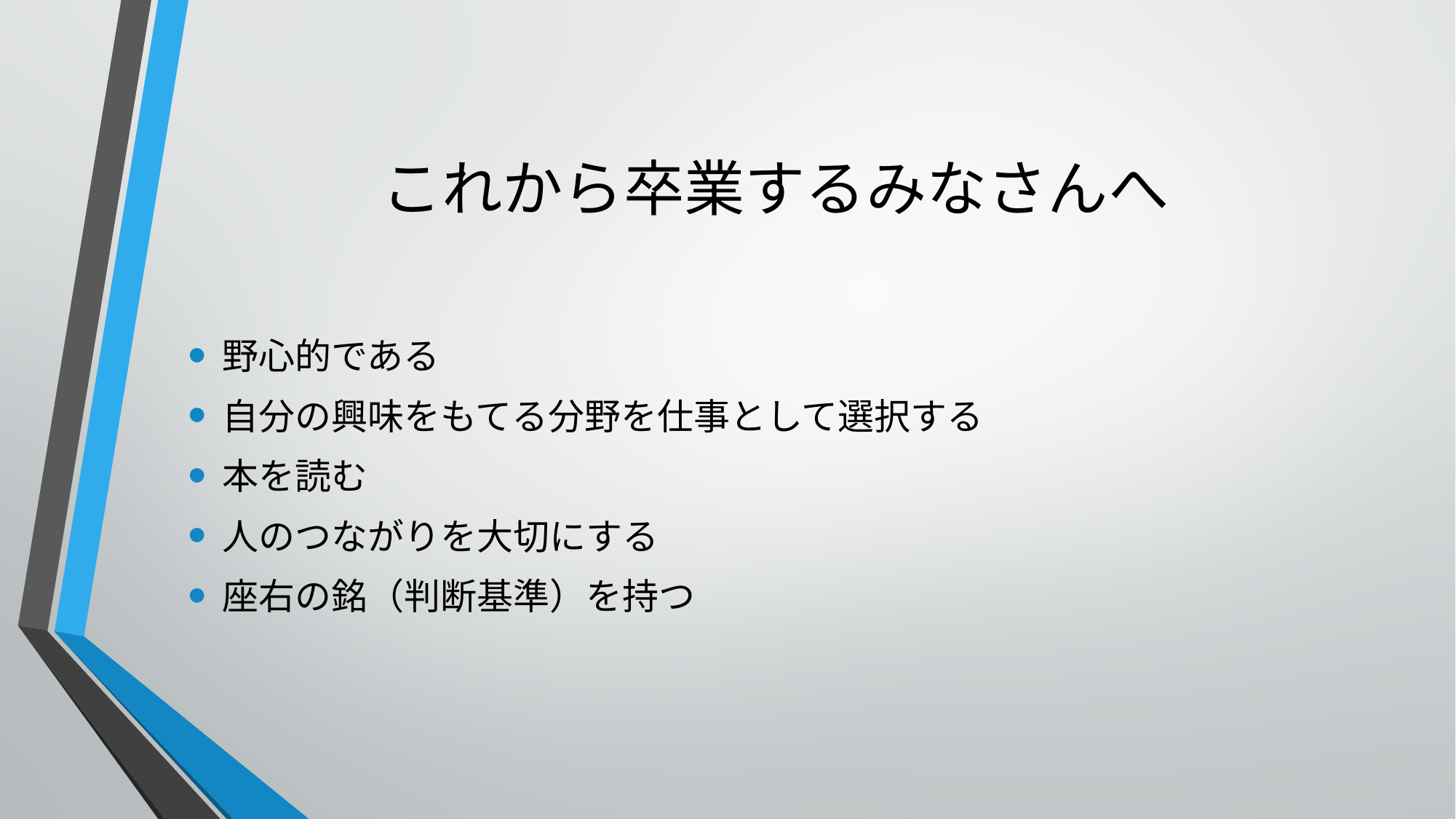

# これから卒業するみなさんへ
野心的である
自分の興味をもてる分野を仕事として選択する
本を読む
人のつながりを大切にする
座右の銘（判断基準）を持つ